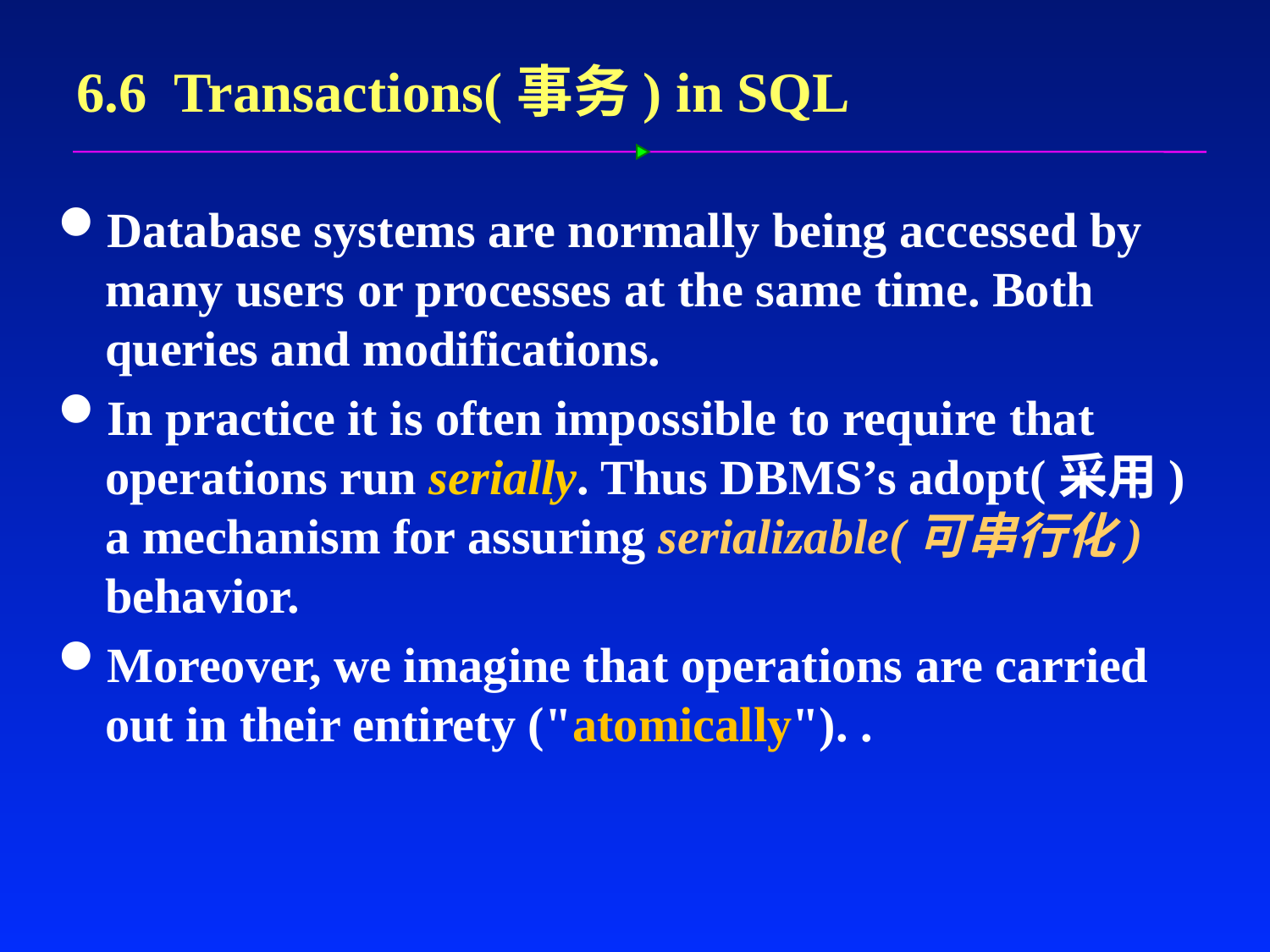

# 6.6  Transactions(事务) in SQL

Database systems are normally being accessed by many users or processes at the same time. Both queries and modifications.
In practice it is often impossible to require that operations run serially. Thus DBMS’s adopt(采用) a mechanism for assuring serializable(可串行化) behavior.
Moreover, we imagine that operations are carried out in their entirety ("atomically"). .